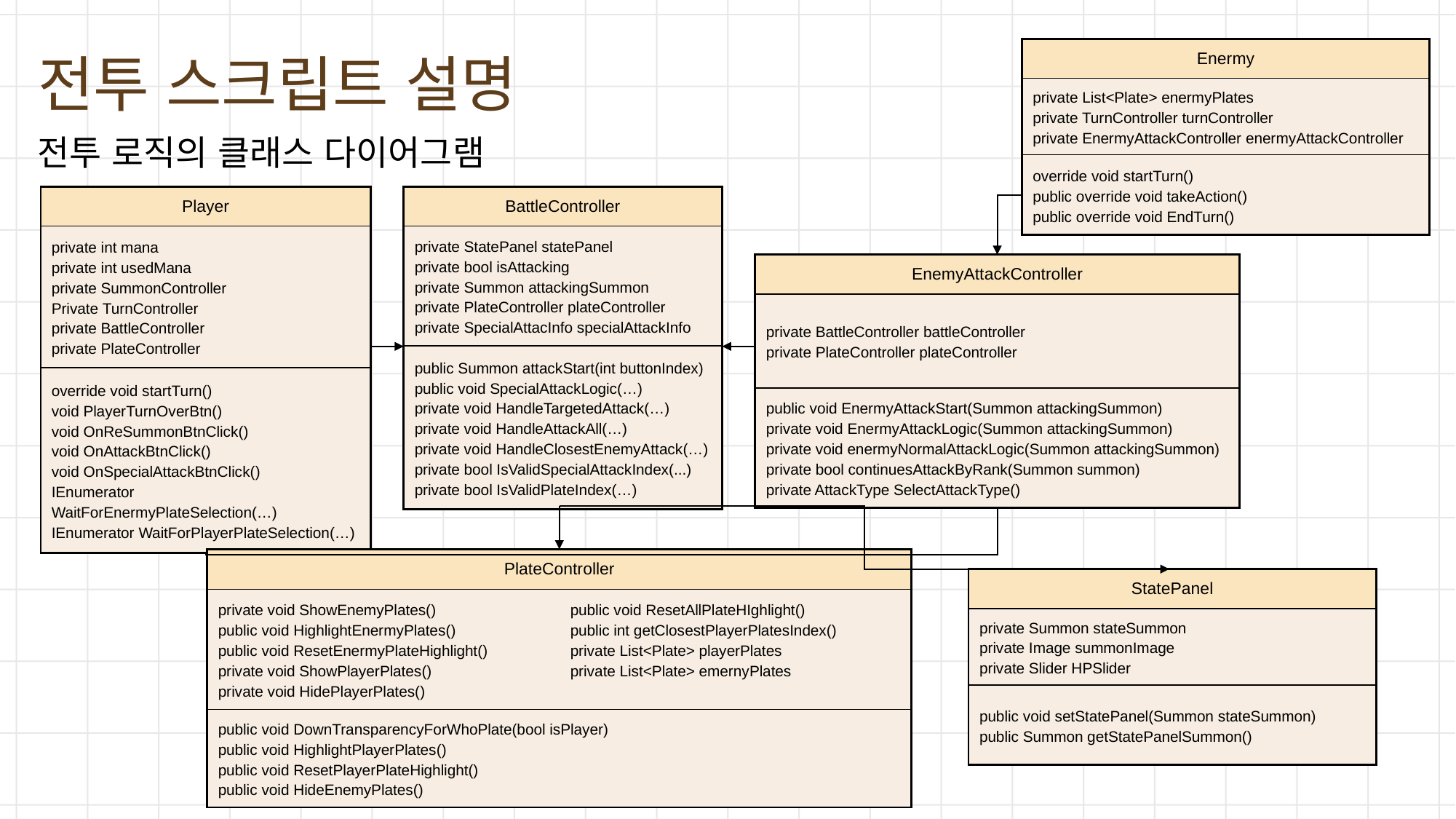

| Enermy |
| --- |
| private List<Plate> enermyPlates private TurnController turnController private EnermyAttackController enermyAttackController |
| override void startTurn() public override void takeAction() public override void EndTurn() |
전투 스크립트 설명
전투 로직의 클래스 다이어그램
| Player |
| --- |
| private int mana private int usedMana private SummonController Private TurnController private BattleController private PlateController |
| override void startTurn() void PlayerTurnOverBtn() void OnReSummonBtnClick() void OnAttackBtnClick() void OnSpecialAttackBtnClick() IEnumerator WaitForEnermyPlateSelection(…) IEnumerator WaitForPlayerPlateSelection(…) |
| BattleController |
| --- |
| private StatePanel statePanel private bool isAttacking private Summon attackingSummon private PlateController plateController private SpecialAttacInfo specialAttackInfo |
| public Summon attackStart(int buttonIndex) public void SpecialAttackLogic(…) private void HandleTargetedAttack(…) private void HandleAttackAll(…) private void HandleClosestEnemyAttack(…) private bool IsValidSpecialAttackIndex(...) private bool IsValidPlateIndex(…) |
| EnemyAttackController |
| --- |
| private BattleController battleController private PlateController plateController |
| public void EnermyAttackStart(Summon attackingSummon) private void EnermyAttackLogic(Summon attackingSummon) private void enermyNormalAttackLogic(Summon attackingSummon) private bool continuesAttackByRank(Summon summon) private AttackType SelectAttackType() |
| PlateController |  |
| --- | --- |
| private void ShowEnemyPlates() public void HighlightEnermyPlates() public void ResetEnermyPlateHighlight() private void ShowPlayerPlates() private void HidePlayerPlates() | public void ResetAllPlateHIghlight() public int getClosestPlayerPlatesIndex() private List<Plate> playerPlates private List<Plate> emernyPlates |
| public void DownTransparencyForWhoPlate(bool isPlayer) public void HighlightPlayerPlates() public void ResetPlayerPlateHighlight() public void HideEnemyPlates() |  |
| StatePanel |
| --- |
| private Summon stateSummon private Image summonImage private Slider HPSlider |
| public void setStatePanel(Summon stateSummon) public Summon getStatePanelSummon() |